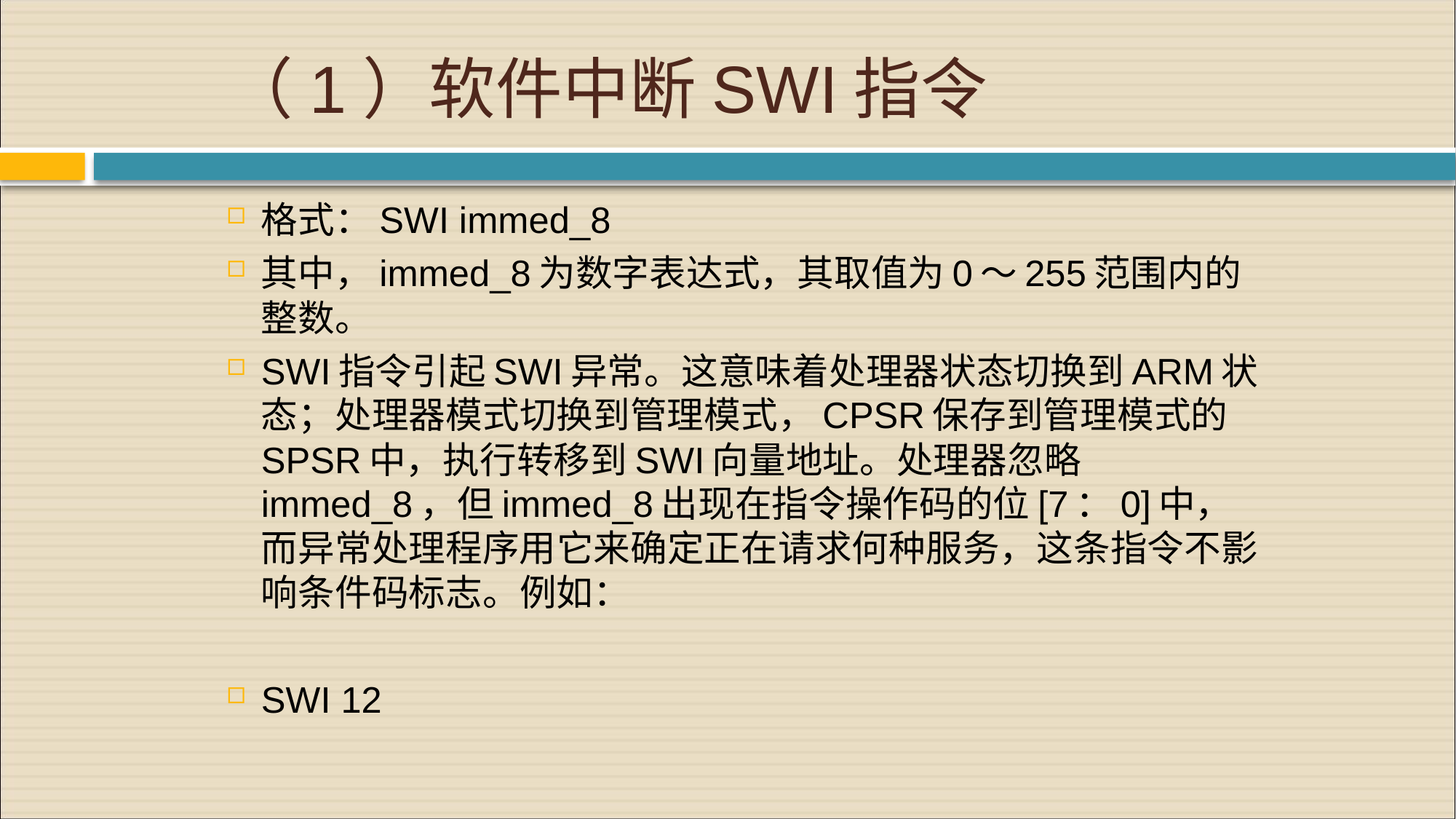

# （1）软件中断SWI指令
格式：SWI immed_8
其中，immed_8为数字表达式，其取值为0～255范围内的整数。
SWI指令引起SWI异常。这意味着处理器状态切换到ARM状态；处理器模式切换到管理模式，CPSR保存到管理模式的SPSR中，执行转移到SWI向量地址。处理器忽略immed_8，但immed_8出现在指令操作码的位[7：0]中，而异常处理程序用它来确定正在请求何种服务，这条指令不影响条件码标志。例如：

SWI 12